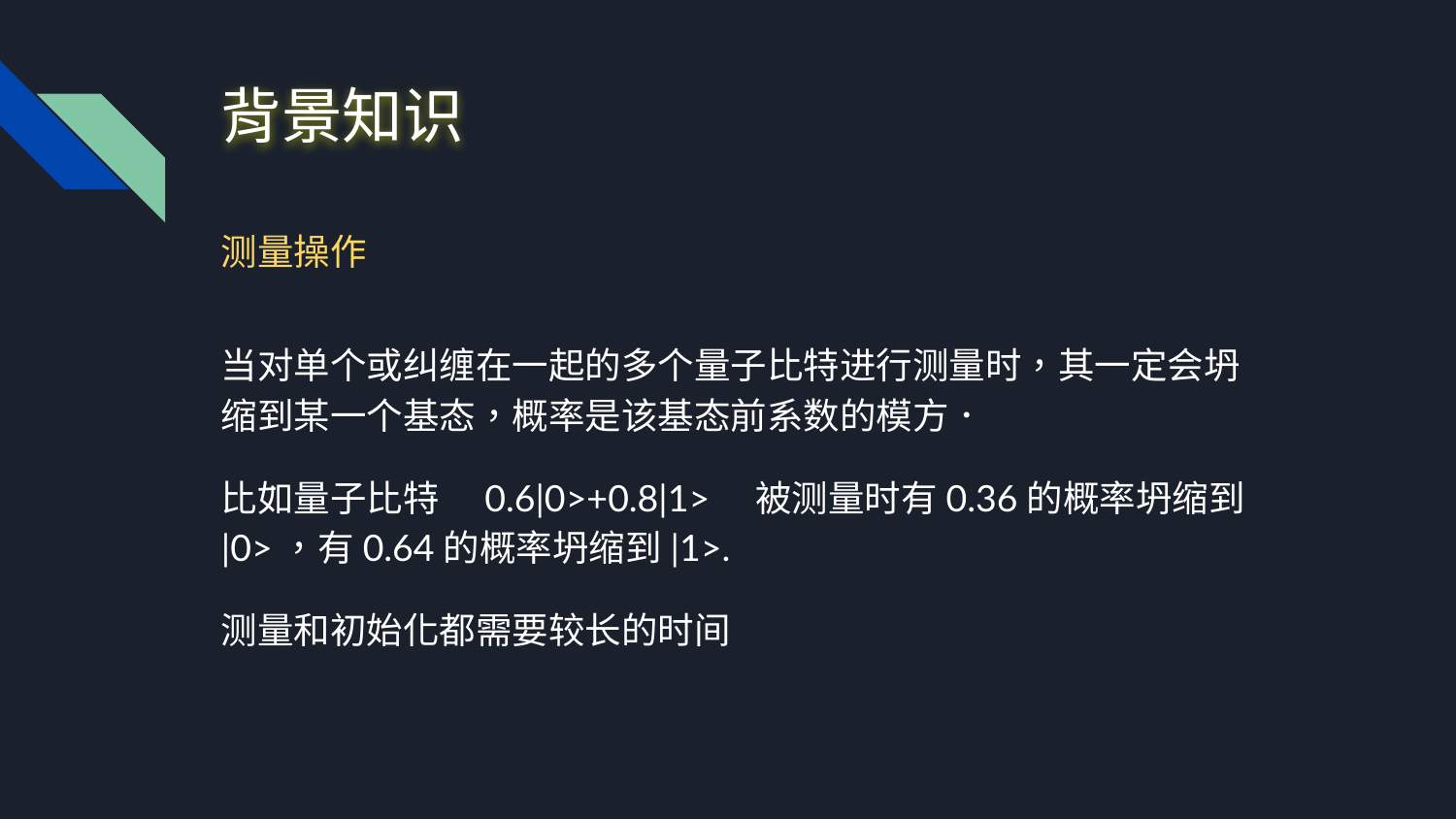

# 背景知识
测量操作

当对单个或纠缠在一起的多个量子比特进行测量时，其一定会坍缩到某一个基态，概率是该基态前系数的模方．
比如量子比特　0.6|0>+0.8|1>　被测量时有0.36的概率坍缩到|0>，有0.64的概率坍缩到|1>.
测量和初始化都需要较长的时间